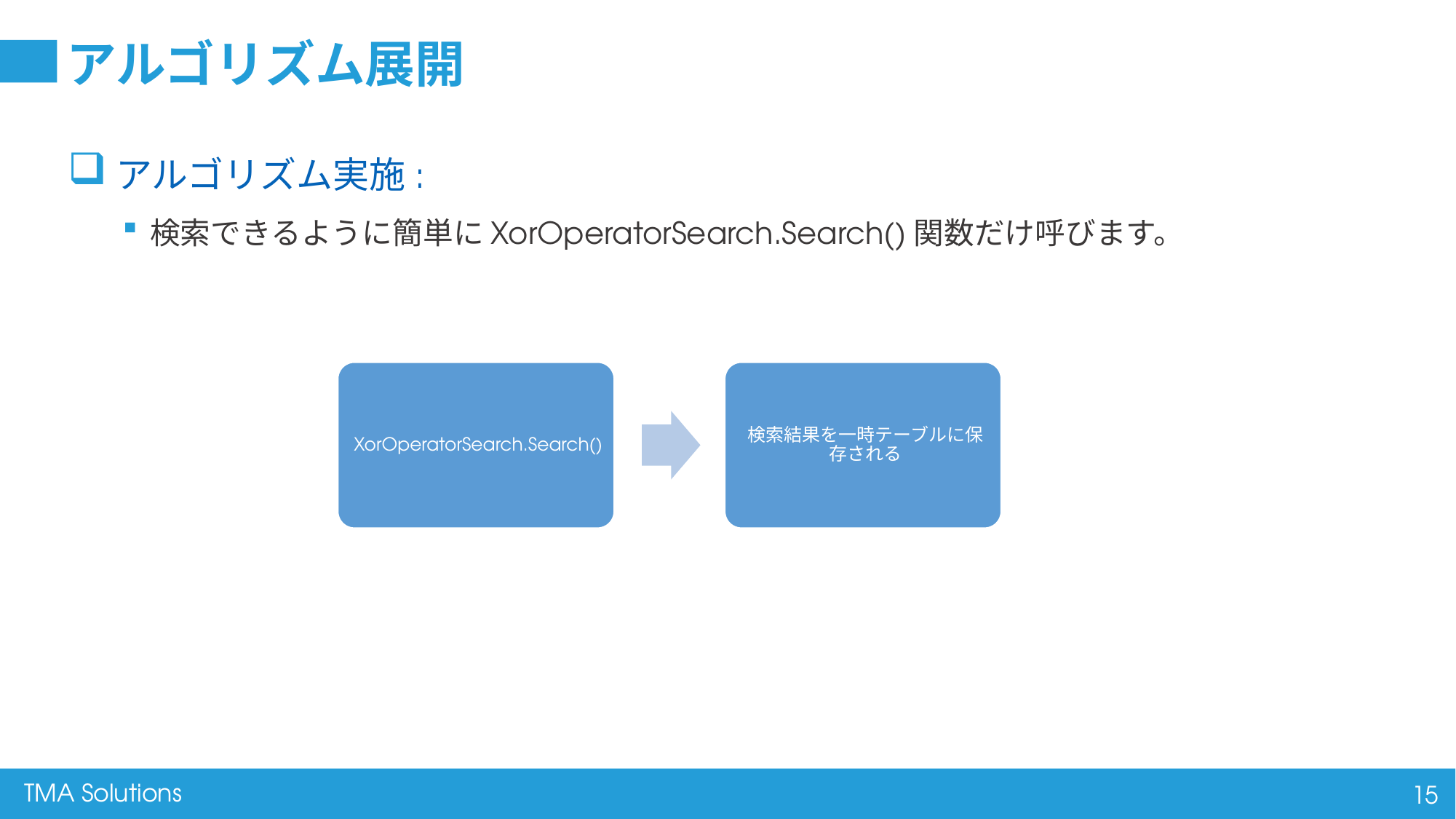

# アルゴリズム展開
アルゴリズム実施:
検索できるように簡単にXorOperatorSearch.Search()関数だけ呼びます。
XorOperatorSearch.Search()

検索結果を一時テーブルに保存される